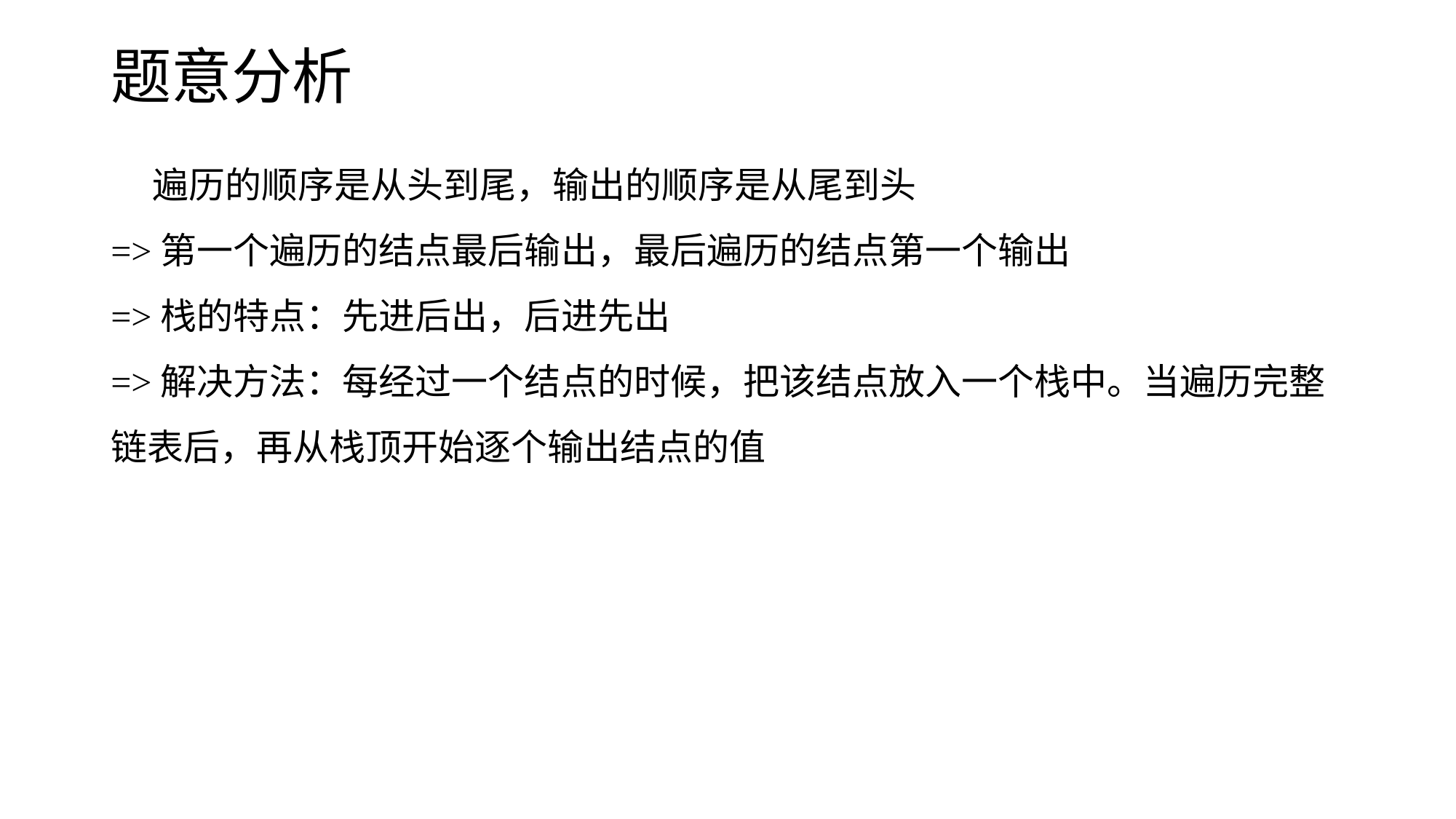

# 题意分析
    遍历的顺序是从头到尾，输出的顺序是从尾到头
=>第一个遍历的结点最后输出，最后遍历的结点第一个输出
=>栈的特点：先进后出，后进先出
=>解决方法：每经过一个结点的时候，把该结点放入一个栈中。当遍历完整链表后，再从栈顶开始逐个输出结点的值